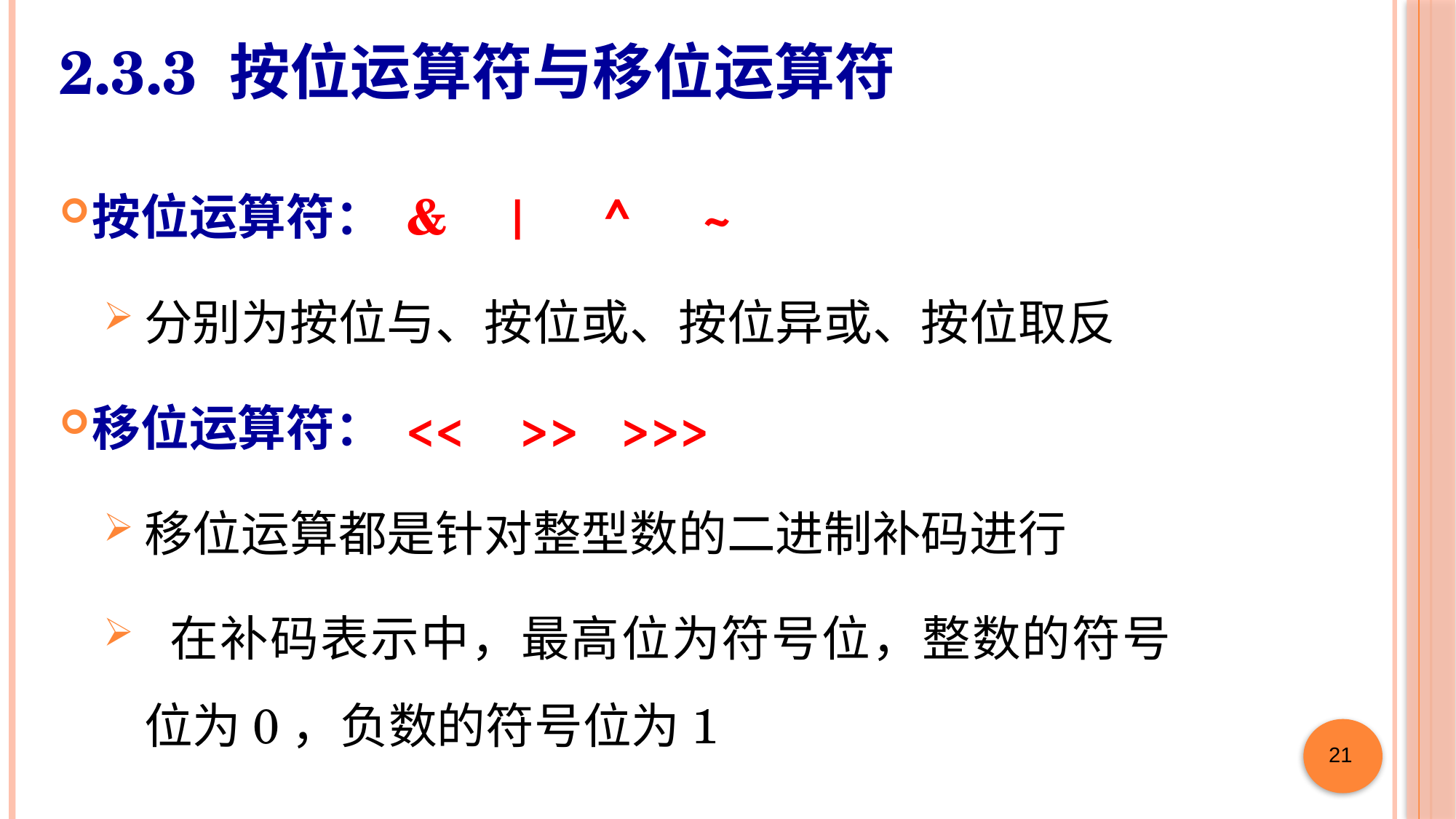

# 2.3.3 按位运算符与移位运算符
按位运算符： &    |     ^     ~
分别为按位与、按位或、按位异或、按位取反
移位运算符： <<    >>   >>>
移位运算都是针对整型数的二进制补码进行
 在补码表示中，最高位为符号位，整数的符号位为0，负数的符号位为1

21